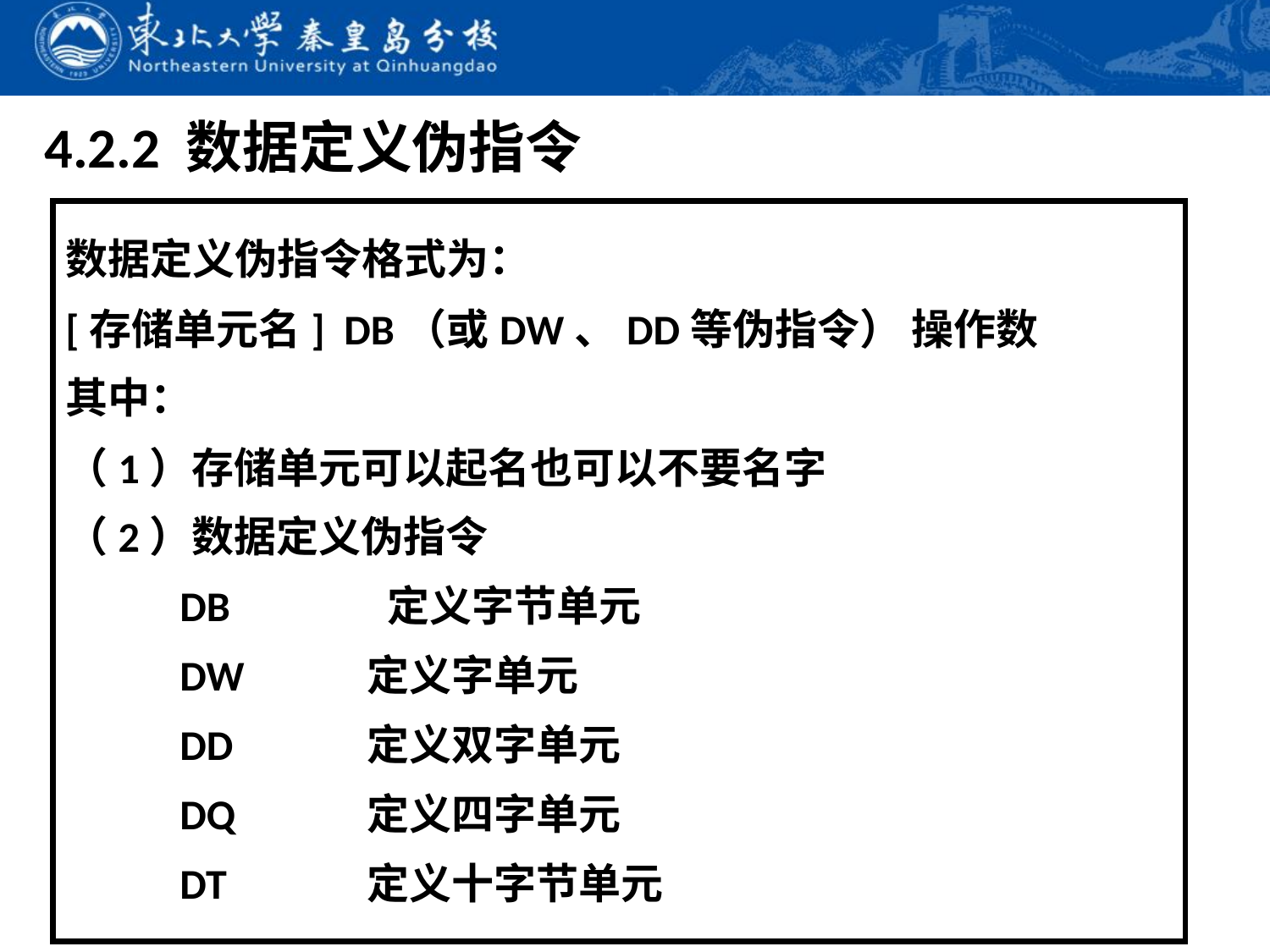

# 4.2.2 数据定义伪指令
数据定义伪指令格式为：
[存储单元名]  DB（或DW、DD等伪指令） 操作数
其中：
（1）存储单元可以起名也可以不要名字
（2）数据定义伪指令
            DB   	 定义字节单元
            DW  	定义字单元
            DD  	定义双字单元
            DQ  	定义四字单元
            DT  	定义十字节单元